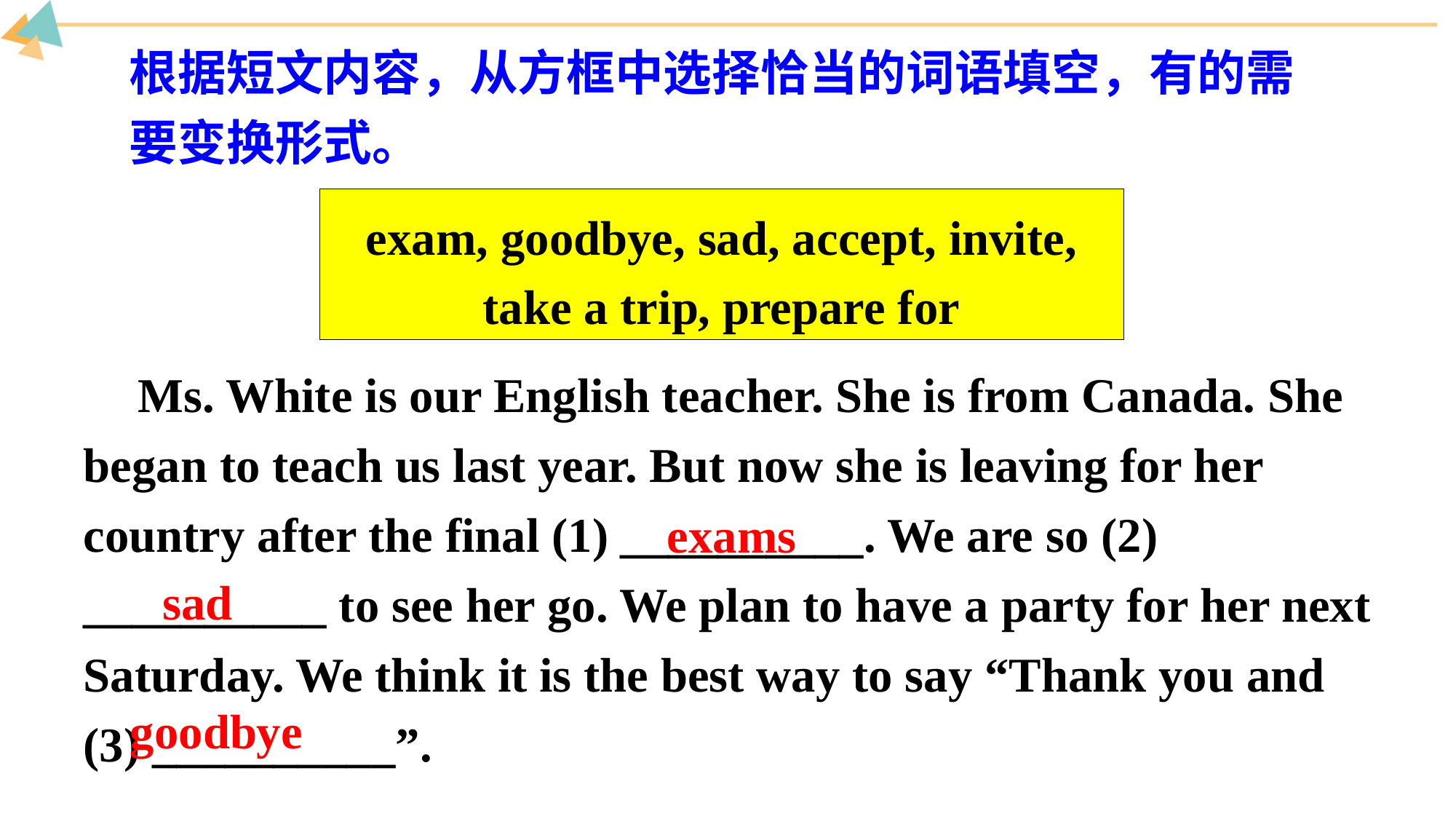

根据短文内容，从方框中选择恰当的词语填空，有的需要变换形式。
exam, goodbye, sad, accept, invite, take a trip, prepare for
Ms. White is our English teacher. She is from Canada. She began to teach us last year. But now she is leaving for her country after the final (1) __________. We are so (2) __________ to see her go. We plan to have a party for her next Saturday. We think it is the best way to say “Thank you and (3) __________”.
exams
sad
goodbye